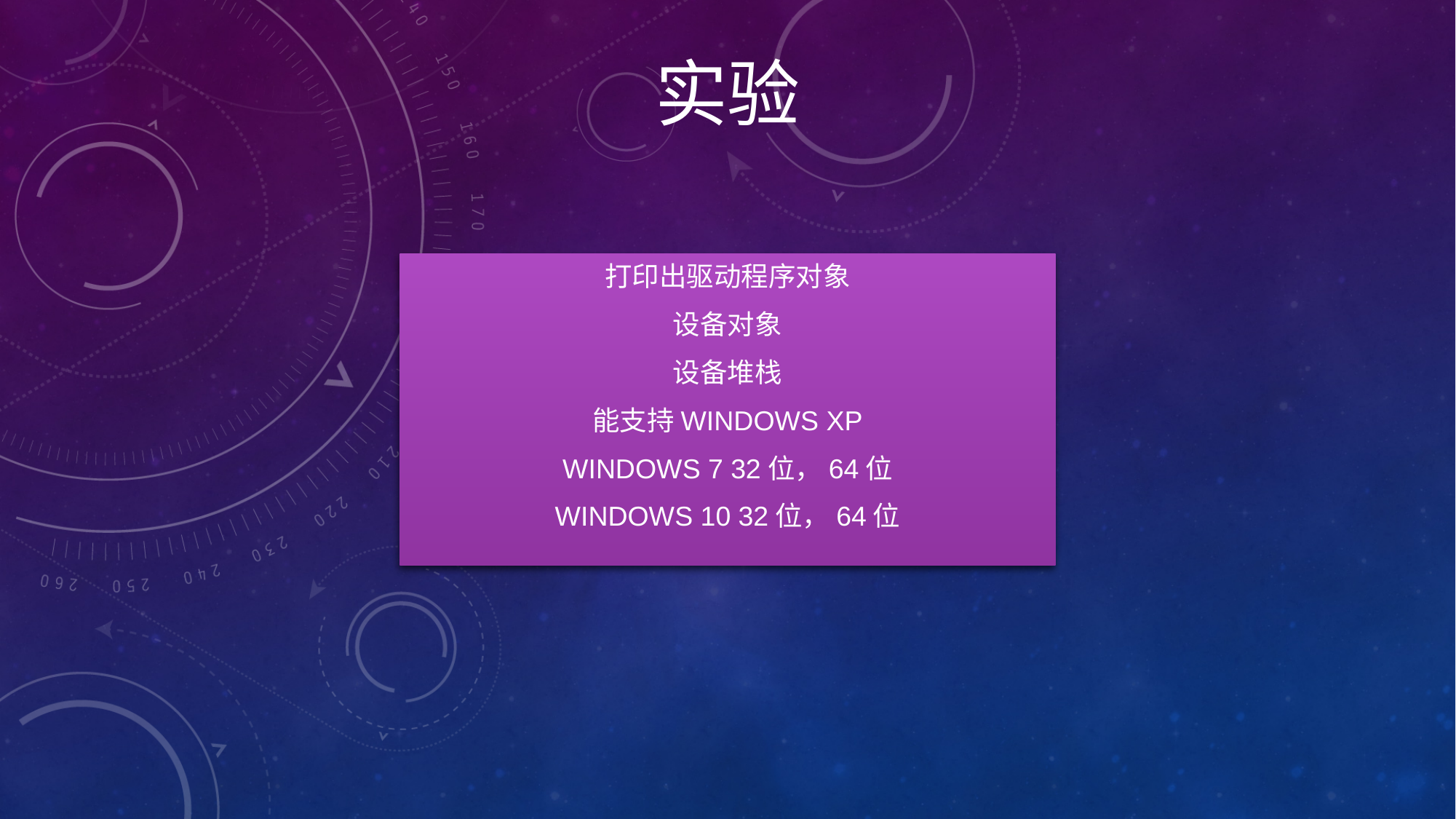

# 实验
打印出驱动程序对象
设备对象
设备堆栈
能支持windows XP
WINDOWS 7 32位，64位
WINDOWS 10 32位，64位